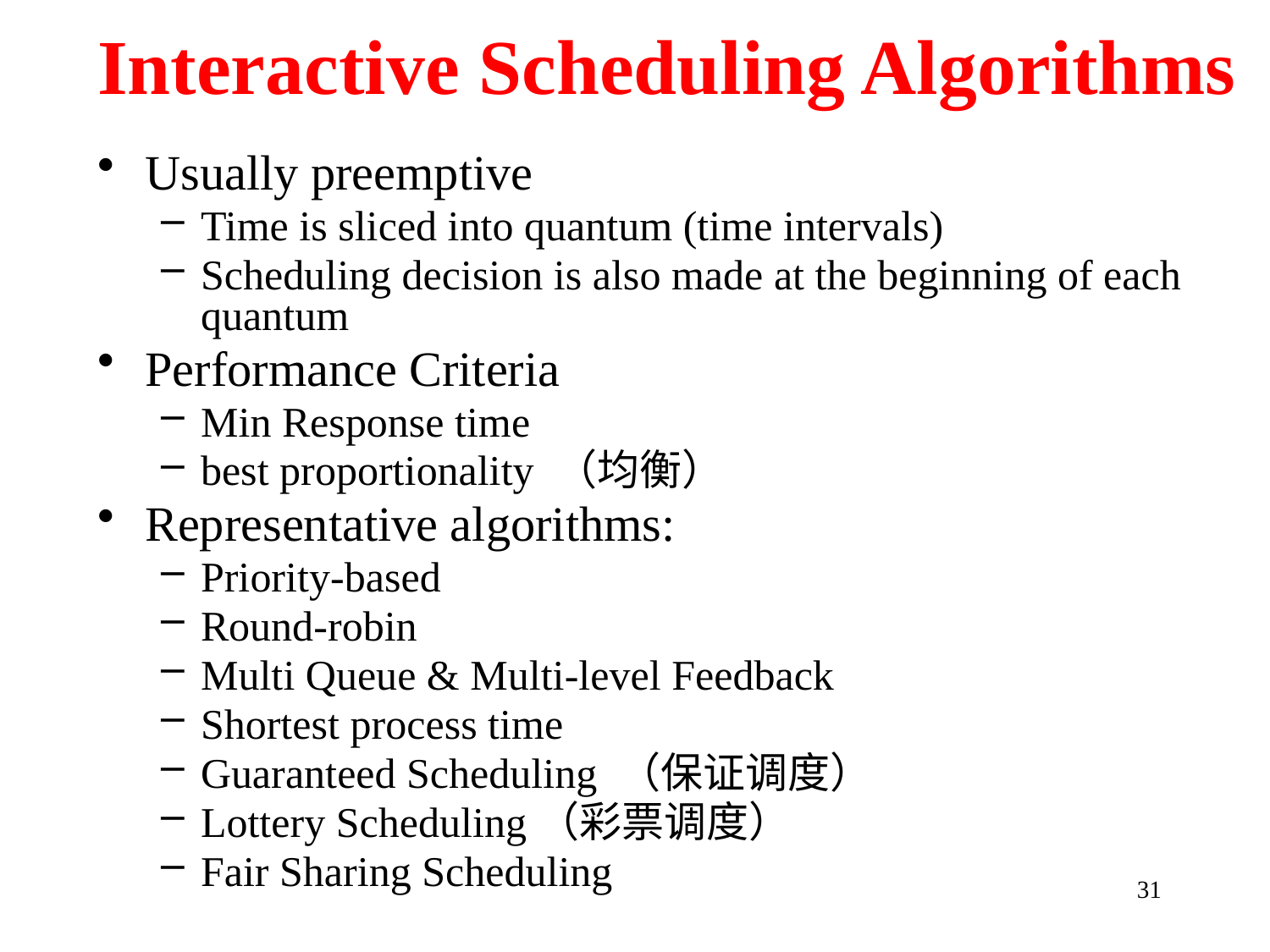

# Interactive Scheduling Algorithms
Usually preemptive
Time is sliced into quantum (time intervals)
Scheduling decision is also made at the beginning of each quantum
Performance Criteria
Min Response time
best proportionality （均衡）
Representative algorithms:
Priority-based
Round-robin
Multi Queue & Multi-level Feedback
Shortest process time
Guaranteed Scheduling （保证调度）
Lottery Scheduling（彩票调度）
Fair Sharing Scheduling
31